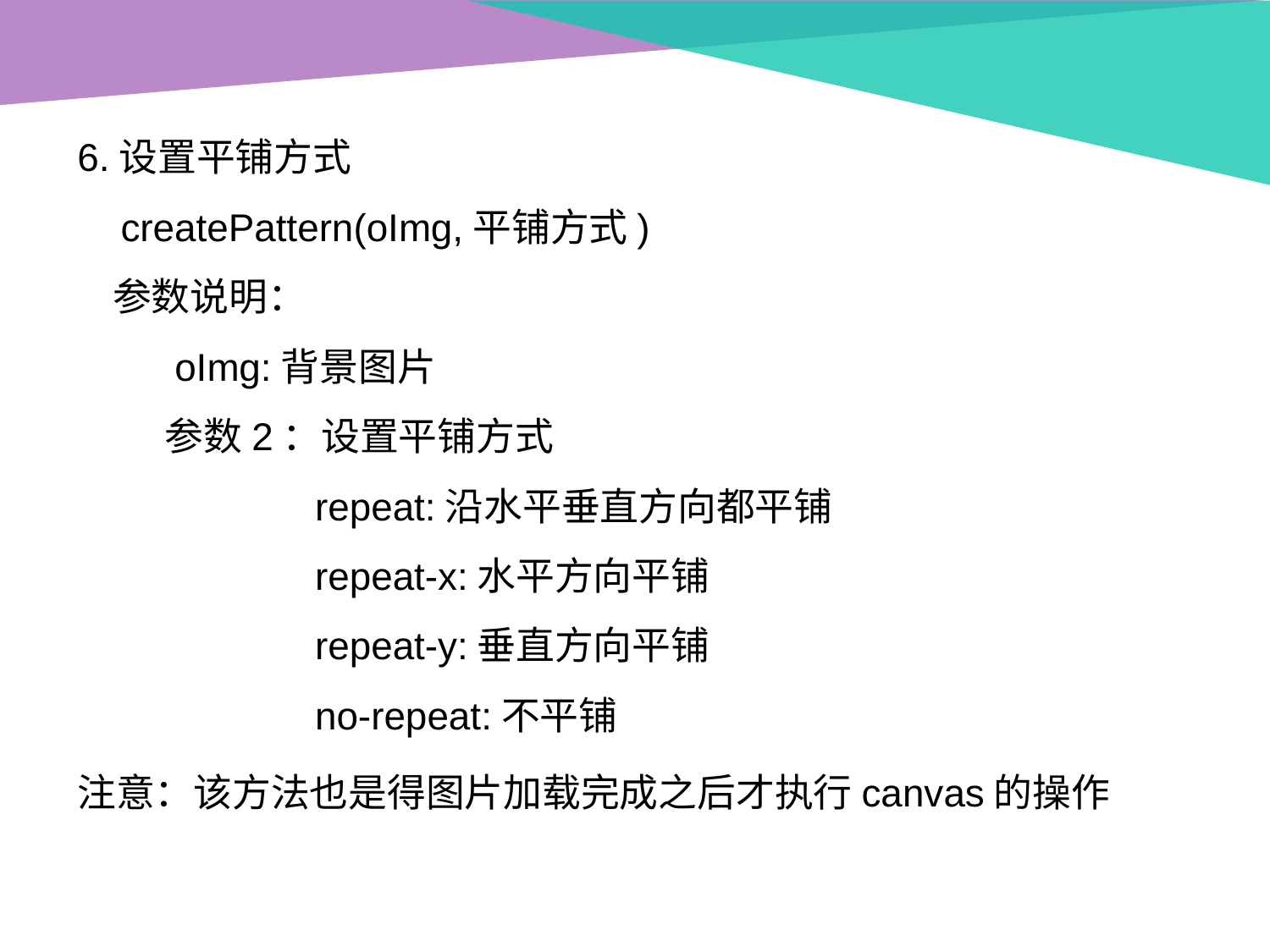

6.设置平铺方式
    createPattern(oImg,平铺方式)
   参数说明：
         oImg:背景图片
         参数2：设置平铺方式
                      repeat:沿水平垂直方向都平铺
                      repeat-x:水平方向平铺
                      repeat-y:垂直方向平铺
                      no-repeat:不平铺
注意：该方法也是得图片加载完成之后才执行canvas的操作